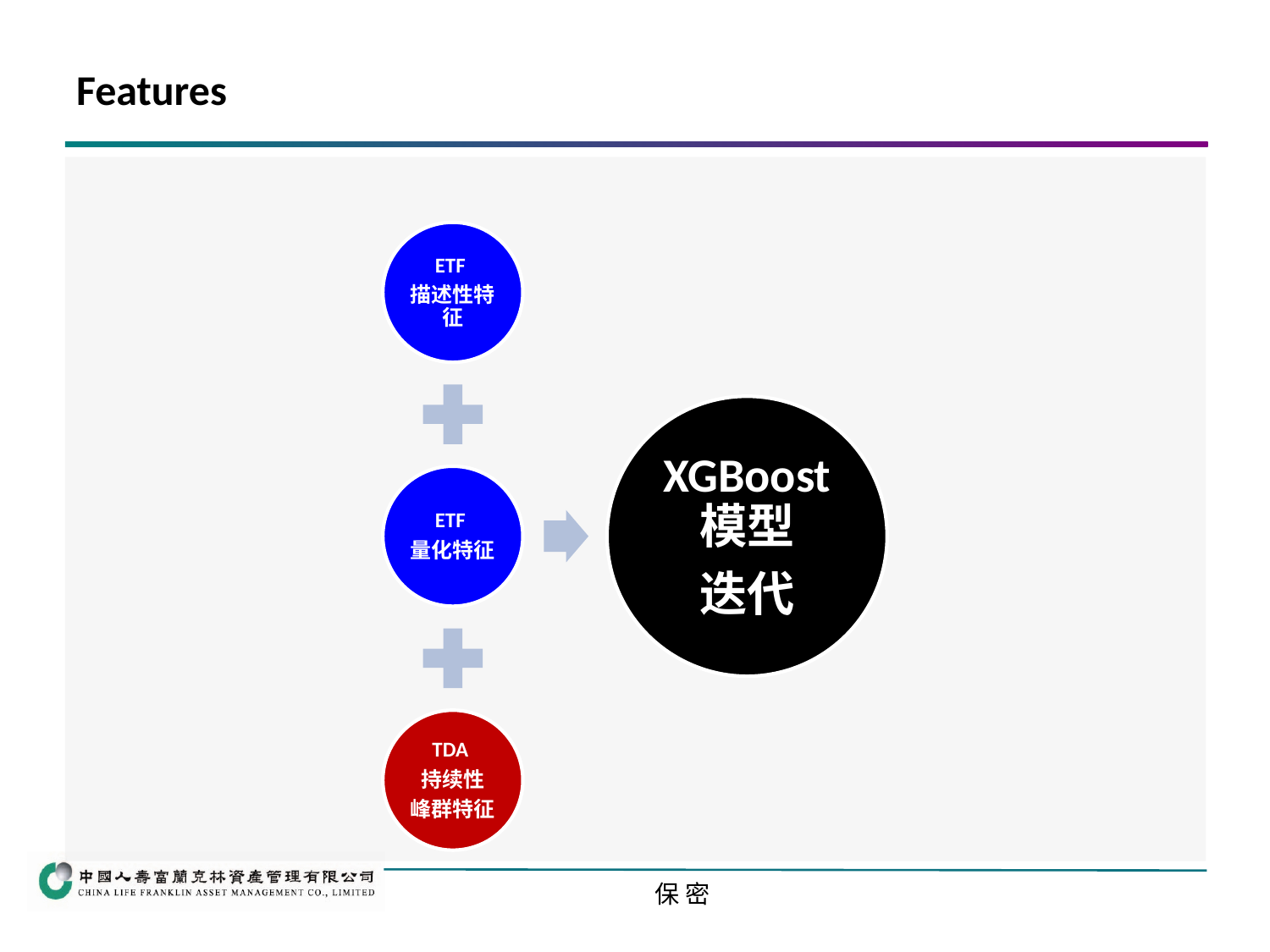

# Features
ETF
描述性特征

ETF
量化特征

TDA
持续性
峰群特征

XGBoost 模型
迭代